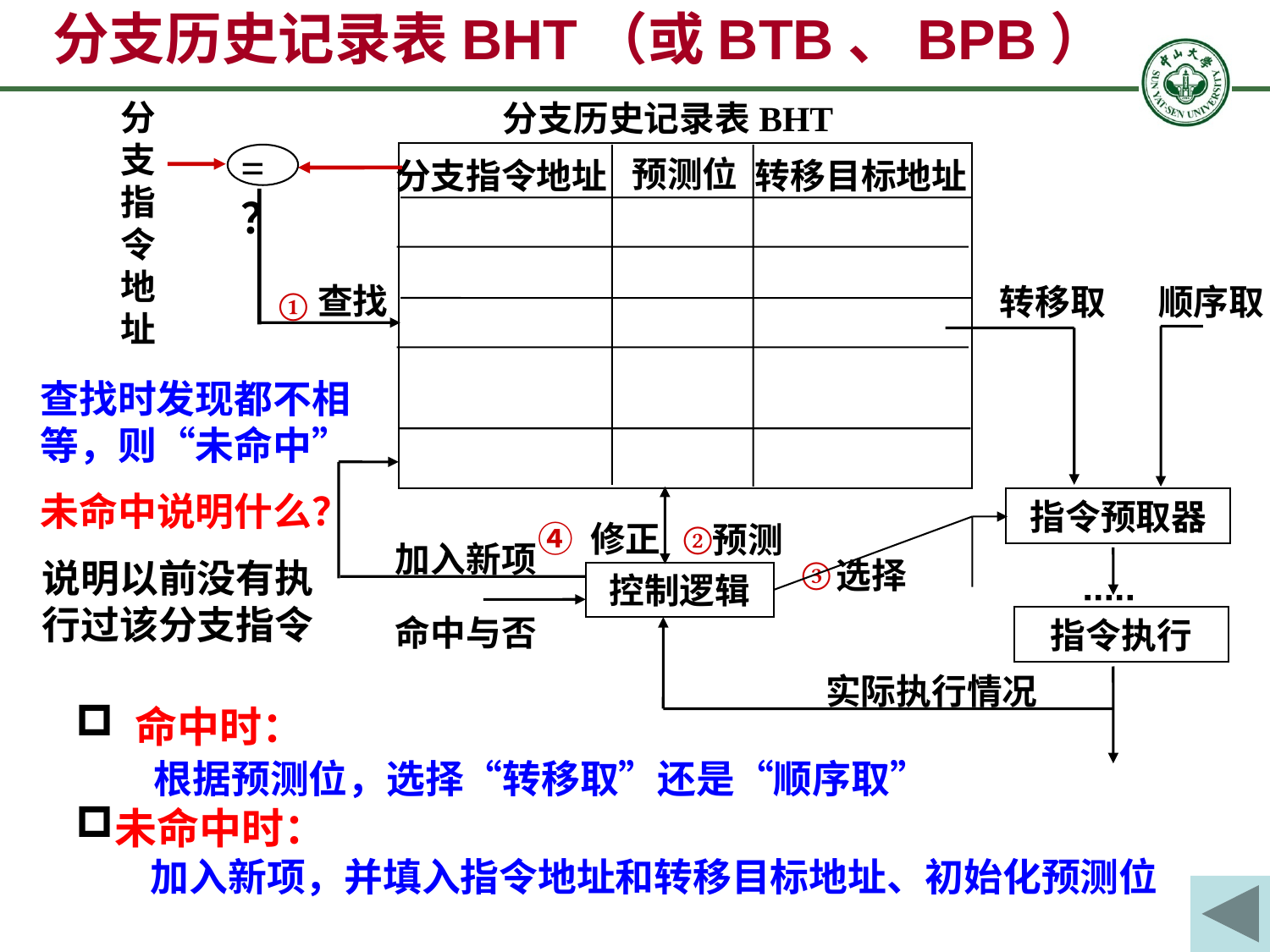

# 分支历史记录表BHT（或BTB、BPB）
分支指令地址
分支历史记录表BHT
=？

预测位
分支指令地址
转移目标地址

查找
①
转移取
顺序取

查找时发现都不相等，则“未命中”
未命中说明什么？

指令预取器
④ 修正
②
预测

加入新项
③
选择

说明以前没有执行过该分支指令
控制逻辑

命中与否
指令执行

实际执行情况

 命中时：
    根据预测位，选择“转移取”还是“顺序取”
未命中时：
    加入新项，并填入指令地址和转移目标地址、初始化预测位